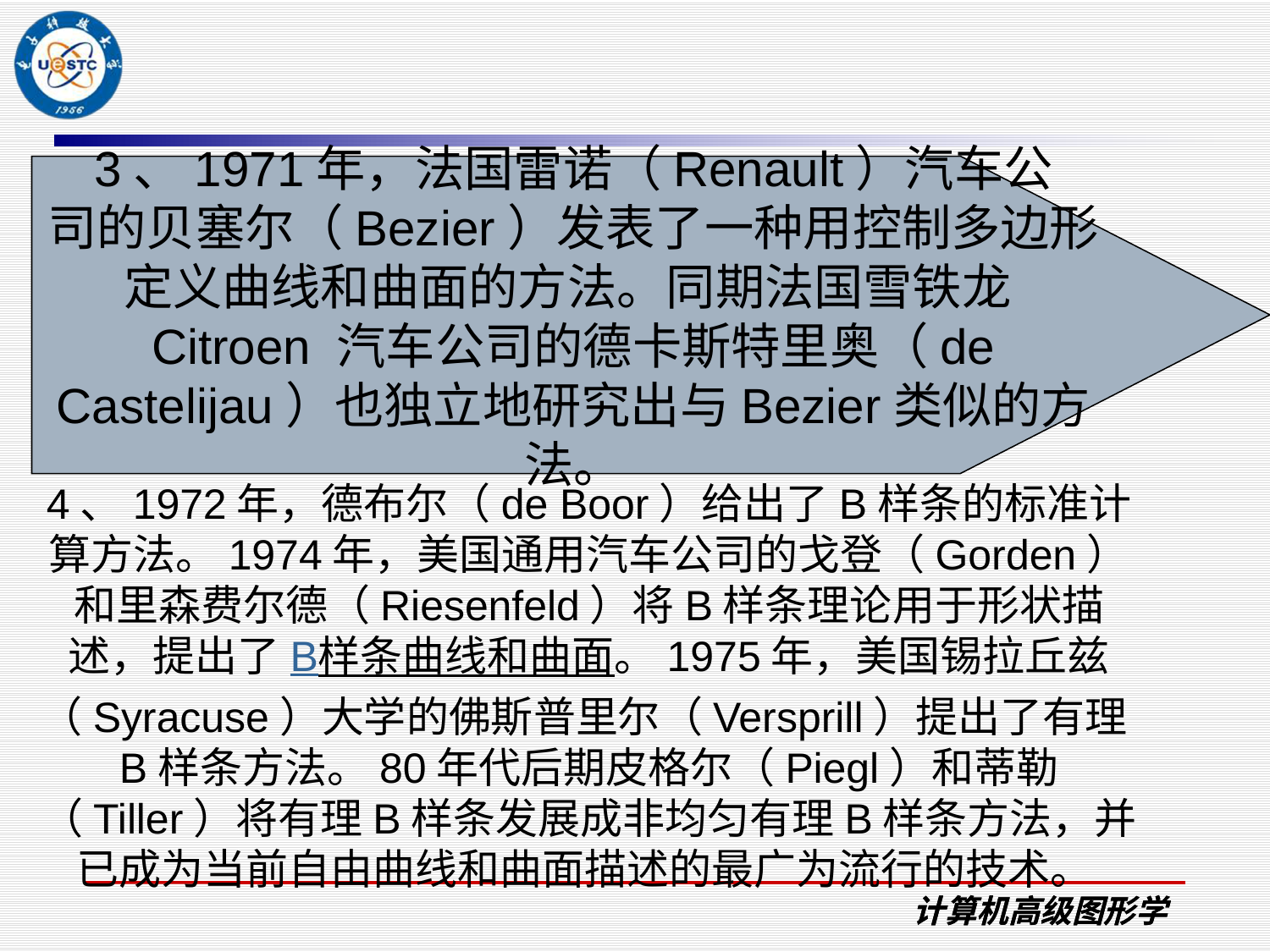

#
3、1971年，法国雷诺（Renault）汽车公
司的贝塞尔（Bezier）发表了一种用控制多边形定义曲线和曲面的方法。同期法国雪铁龙Citroen 汽车公司的德卡斯特里奥（de Castelijau）也独立地研究出与Bezier类似的方法。
4、1972年，德布尔（de Boor）给出了B样条的标准计算方法。1974年，美国通用汽车公司的戈登（Gorden）和里森费尔德（Riesenfeld）将B样条理论用于形状描述，提出了B样条曲线和曲面。1975年，美国锡拉丘兹（Syracuse）大学的佛斯普里尔（Versprill）提出了有理B样条方法。80年代后期皮格尔（Piegl）和蒂勒（Tiller）将有理B样条发展成非均匀有理B样条方法，并已成为当前自由曲线和曲面描述的最广为流行的技术。